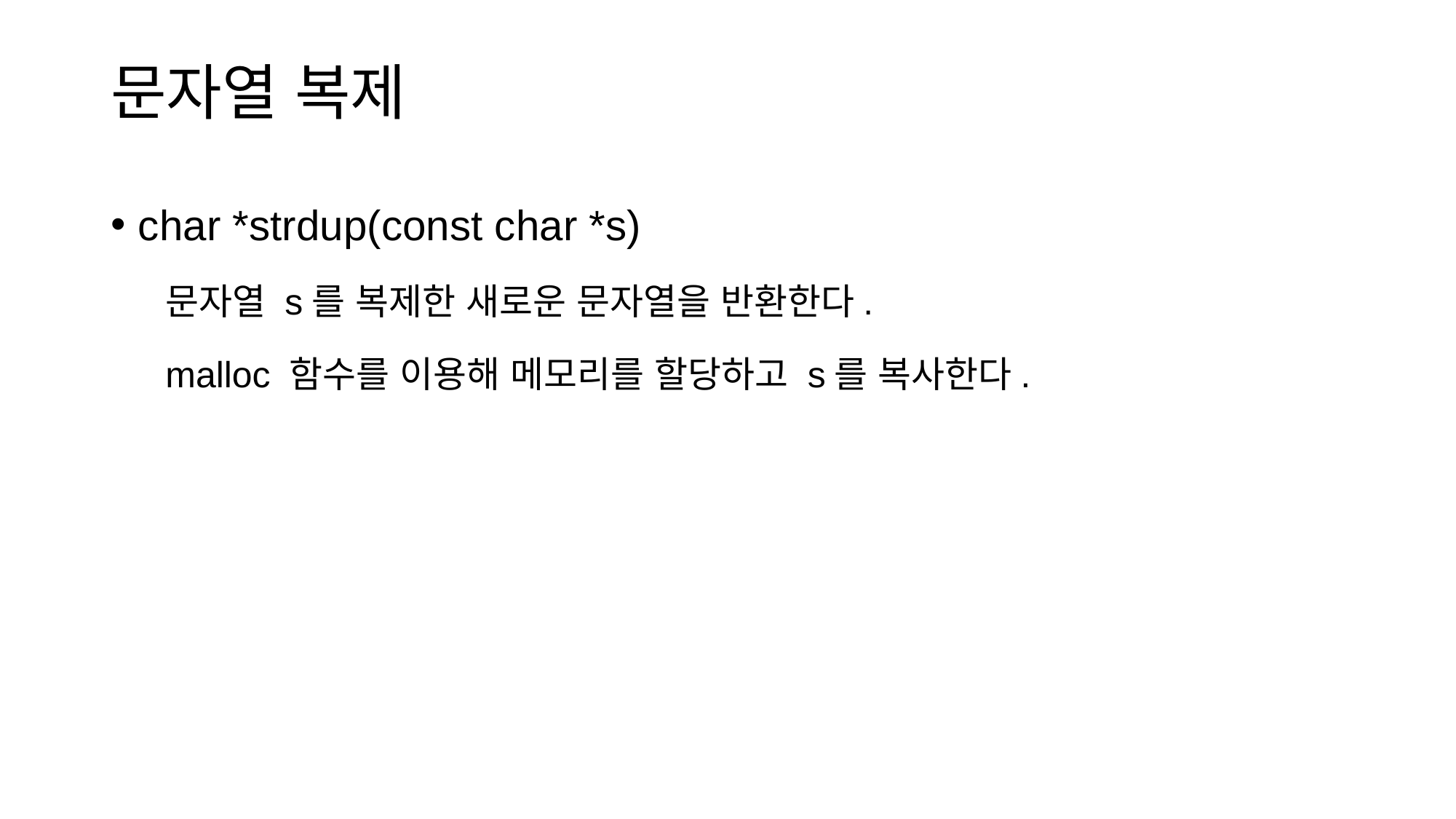

# 문자열 복제
char *strdup(const char *s)
문자열 s를 복제한 새로운 문자열을 반환한다.
malloc 함수를 이용해 메모리를 할당하고 s를 복사한다.